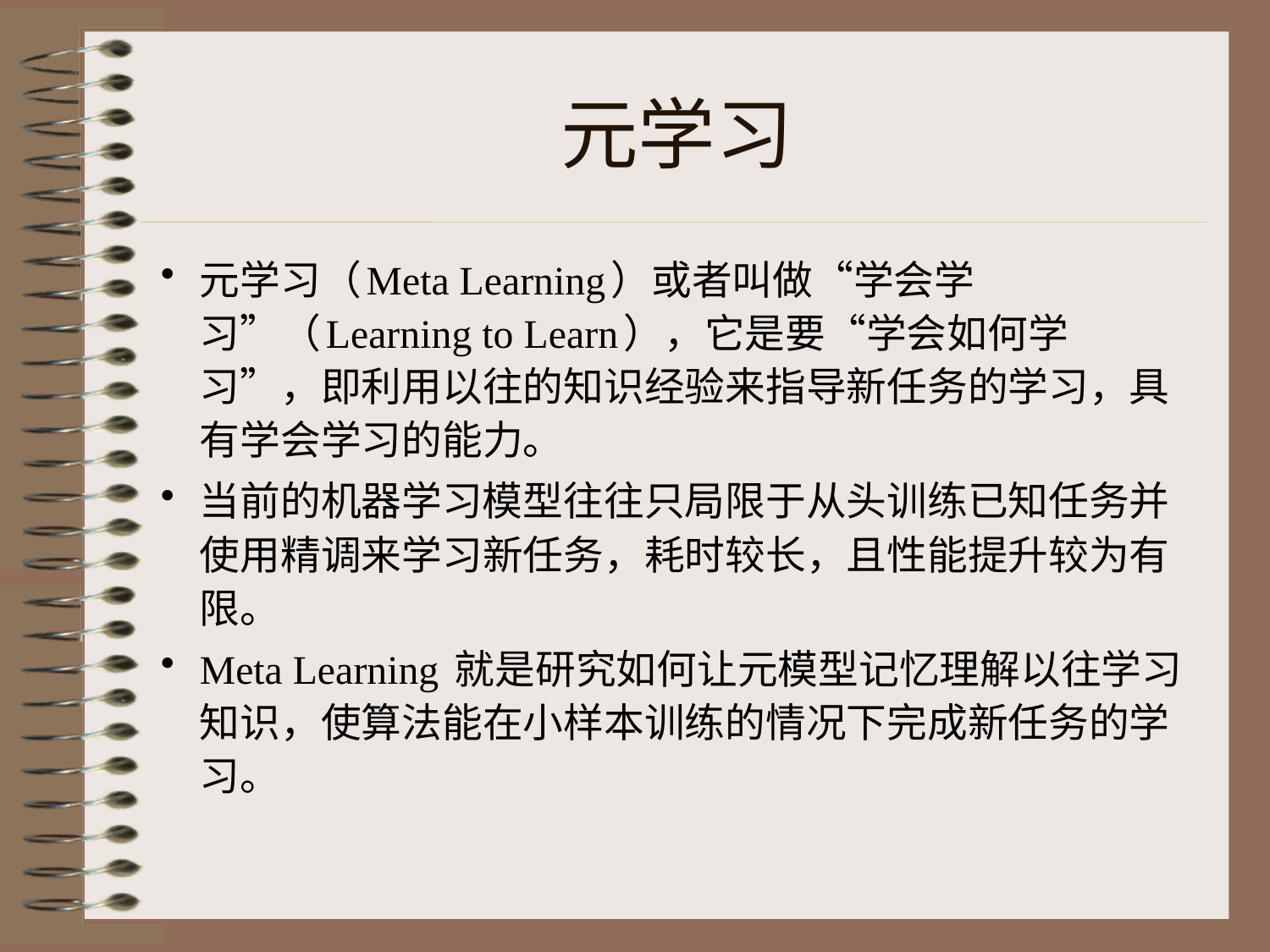

# 元学习
元学习（Meta Learning）或者叫做“学会学习”（Learning to Learn），它是要“学会如何学习”，即利用以往的知识经验来指导新任务的学习，具有学会学习的能力。
当前的机器学习模型往往只局限于从头训练已知任务并使用精调来学习新任务，耗时较长，且性能提升较为有限。
Meta Learning 就是研究如何让元模型记忆理解以往学习知识，使算法能在小样本训练的情况下完成新任务的学习。